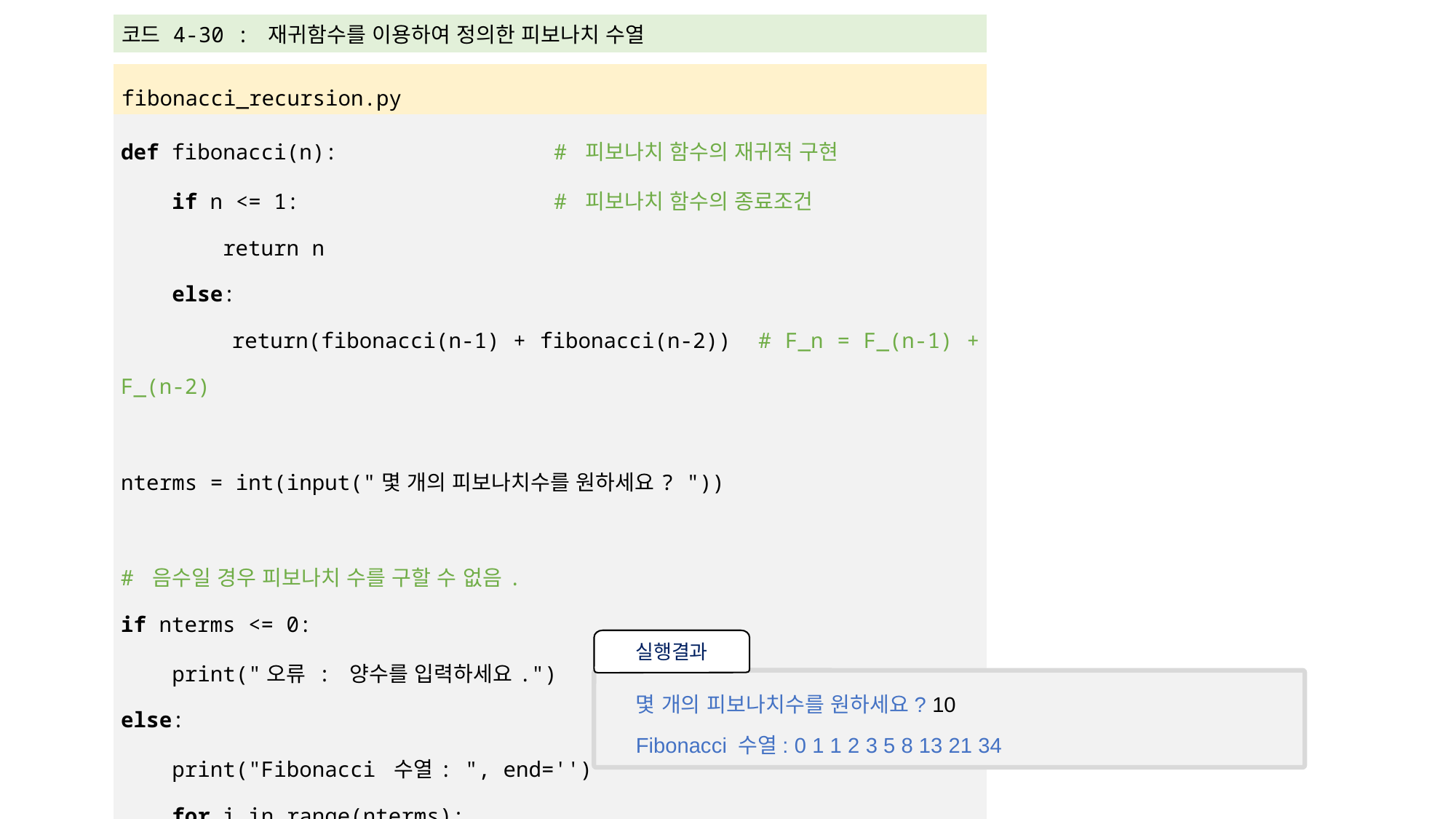

| 코드 4-30 : 재귀함수를 이용하여 정의한 피보나치 수열 |
| --- |
|  |
| fibonacci\_recursion.py |
| def fibonacci(n): # 피보나치 함수의 재귀적 구현 if n <= 1: # 피보나치 함수의 종료조건 return n else: return(fibonacci(n-1) + fibonacci(n-2)) # F\_n = F\_(n-1) + F\_(n-2) nterms = int(input("몇 개의 피보나치수를 원하세요? ")) # 음수일 경우 피보나치 수를 구할 수 없음. if nterms <= 0: print("오류 : 양수를 입력하세요.") else: print("Fibonacci 수열: ", end='') for i in range(nterms): print(fibonacci(i), end=' ') |
|  |
실행결과

몇 개의 피보나치수를 원하세요? 10
Fibonacci 수열: 0 1 1 2 3 5 8 13 21 34